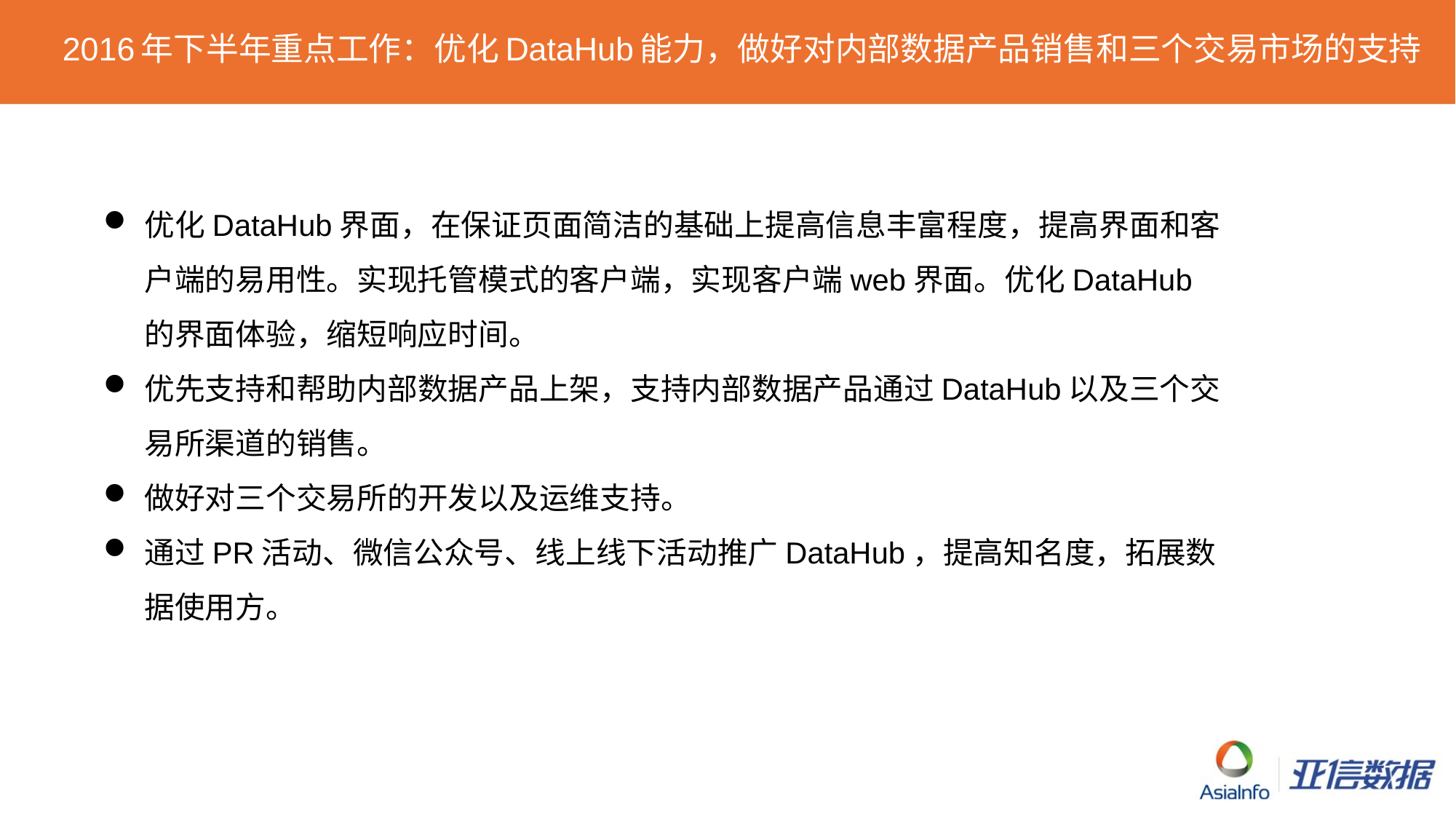

# 2016年下半年重点工作：优化DataHub能力，做好对内部数据产品销售和三个交易市场的支持
优化DataHub界面，在保证页面简洁的基础上提高信息丰富程度，提高界面和客户端的易用性。实现托管模式的客户端，实现客户端web界面。优化DataHub的界面体验，缩短响应时间。
优先支持和帮助内部数据产品上架，支持内部数据产品通过DataHub以及三个交易所渠道的销售。
做好对三个交易所的开发以及运维支持。
通过PR活动、微信公众号、线上线下活动推广DataHub，提高知名度，拓展数据使用方。